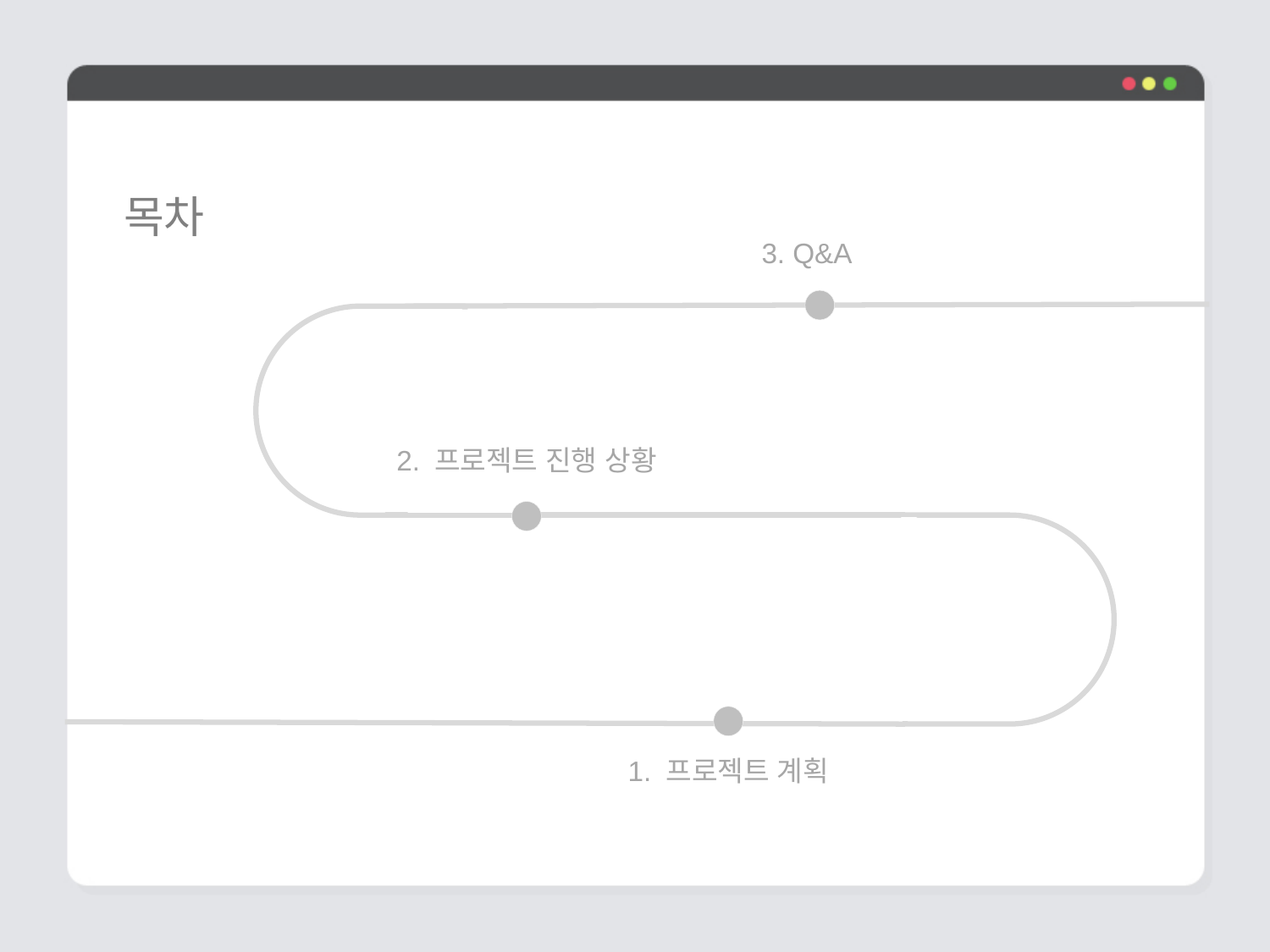

목차
3. Q&A

2. 프로젝트 진행 상황

1. 프로젝트 계획